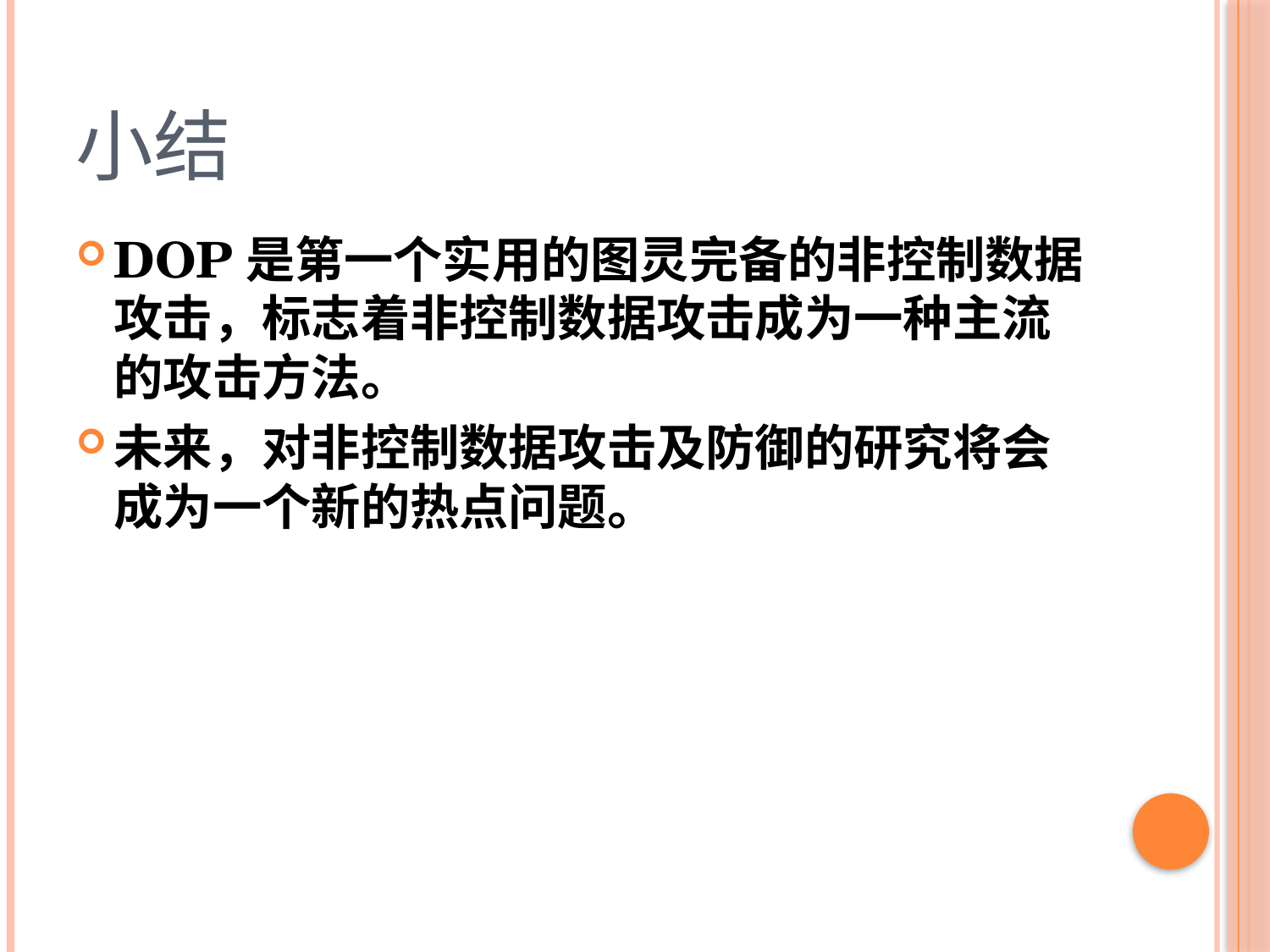

# 小结
DOP是第一个实用的图灵完备的非控制数据攻击，标志着非控制数据攻击成为一种主流的攻击方法。
未来，对非控制数据攻击及防御的研究将会成为一个新的热点问题。